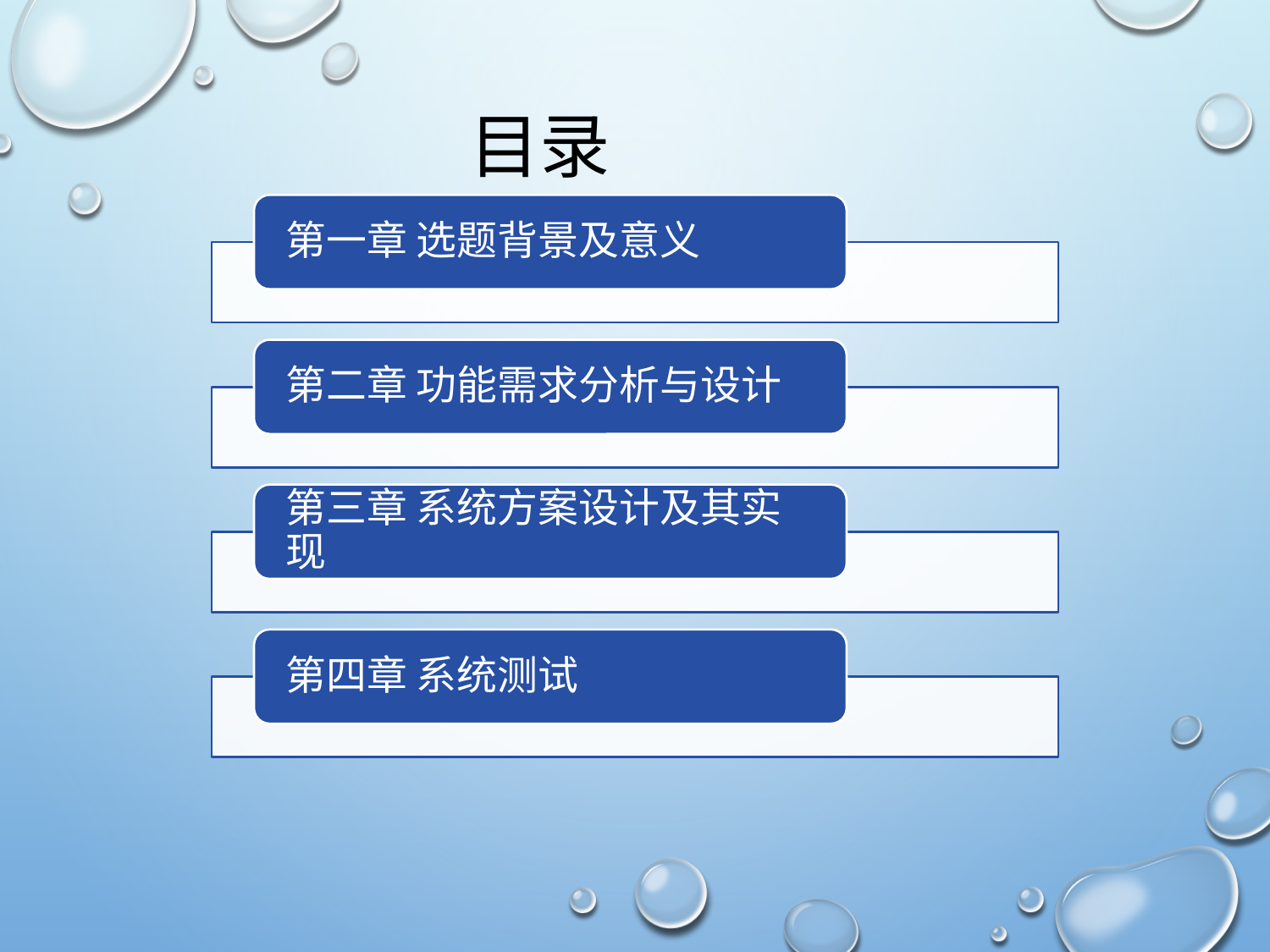

目录
第一章 选题背景及意义
第二章 功能需求分析与设计
第三章 系统方案设计及其实现
第四章 系统测试